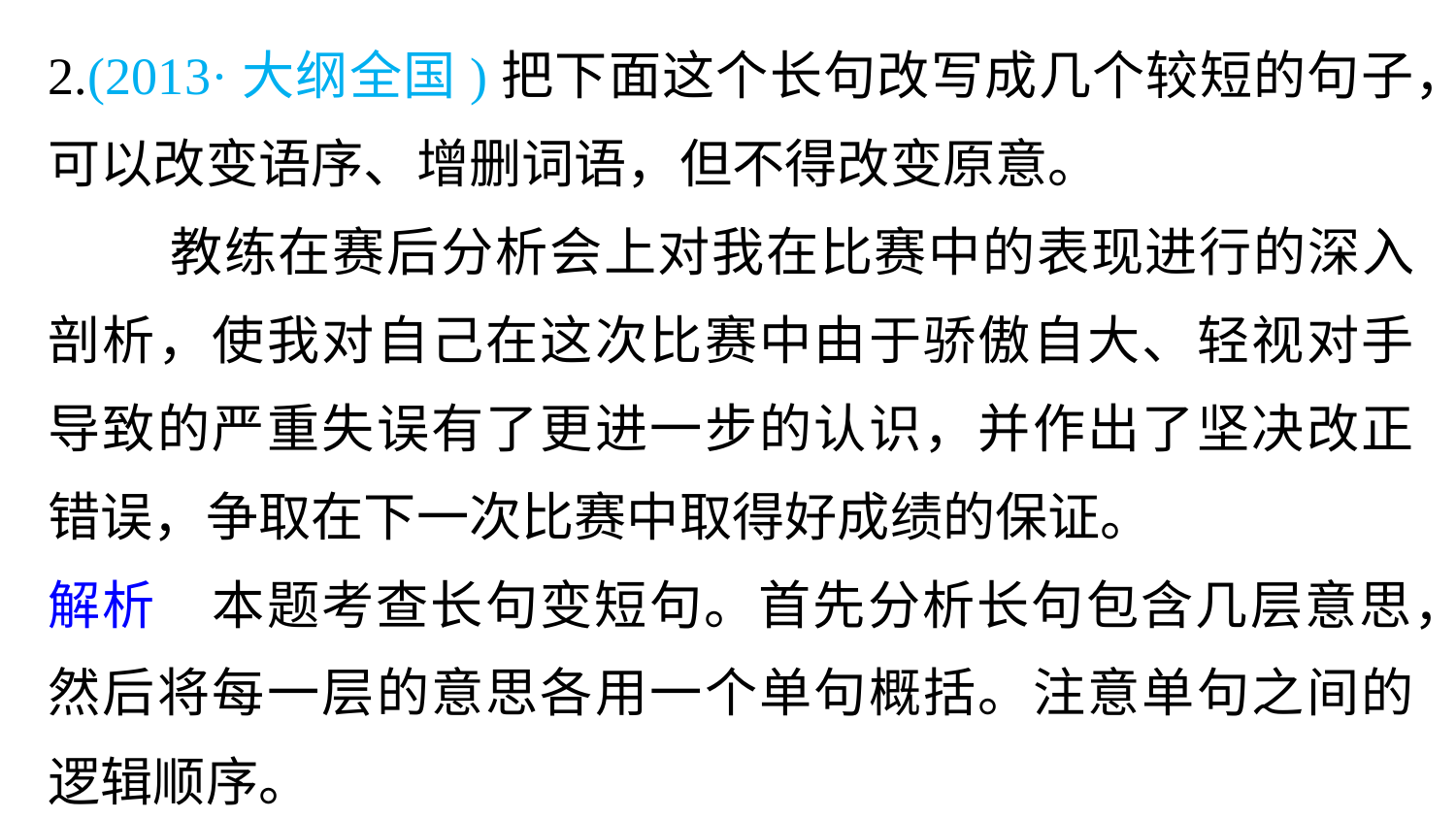

2.(2013·大纲全国)把下面这个长句改写成几个较短的句子，可以改变语序、增删词语，但不得改变原意。
        教练在赛后分析会上对我在比赛中的表现进行的深入剖析，使我对自己在这次比赛中由于骄傲自大、轻视对手导致的严重失误有了更进一步的认识，并作出了坚决改正错误，争取在下一次比赛中取得好成绩的保证。
解析　本题考查长句变短句。首先分析长句包含几层意思，然后将每一层的意思各用一个单句概括。注意单句之间的逻辑顺序。